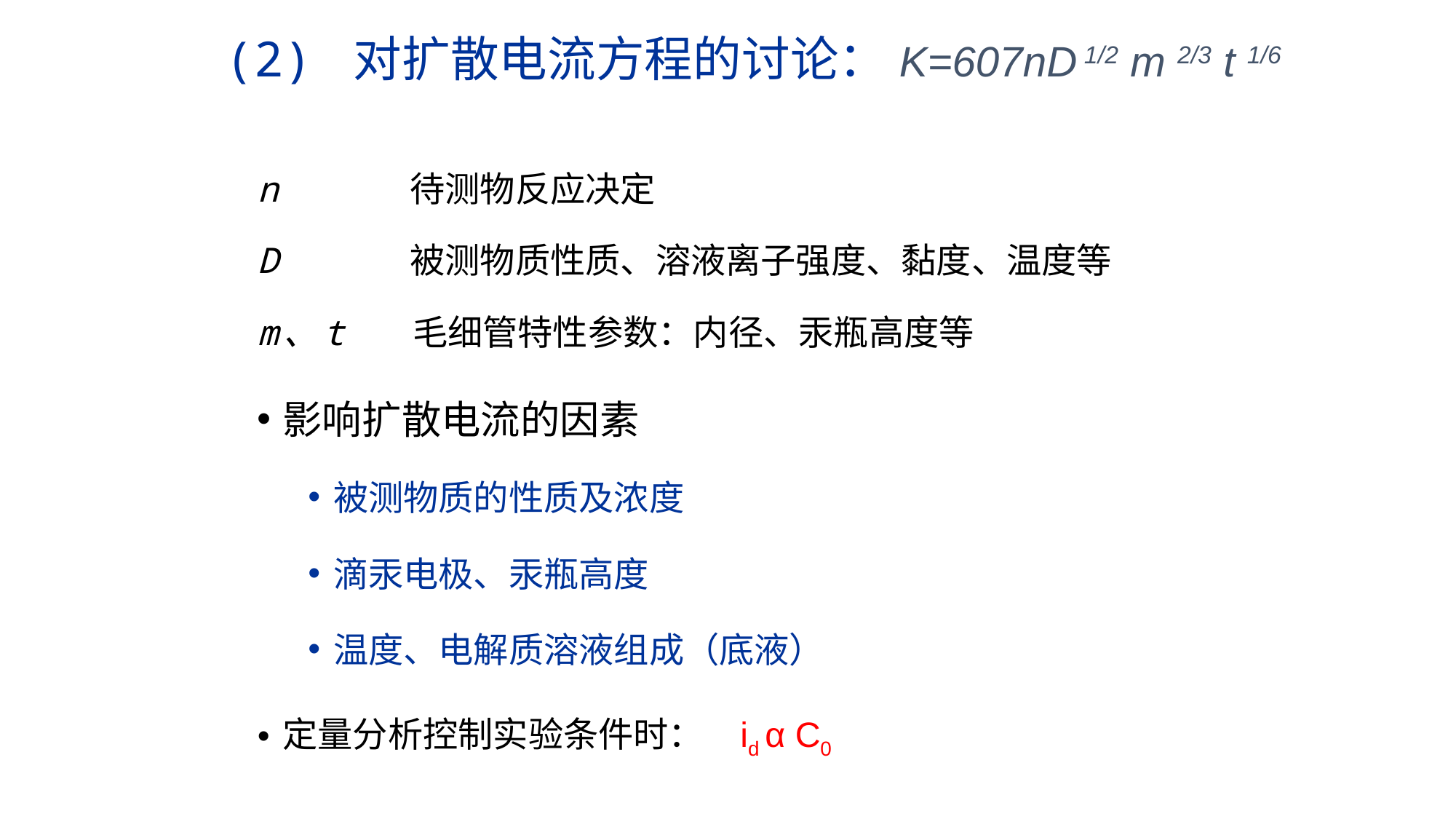

(2) 对扩散电流方程的讨论：K=607nD 1/2 m 2/3 t 1/6

n      待测物反应决定
D      被测物质性质、溶液离子强度、黏度、温度等
m、t   毛细管特性参数：内径、汞瓶高度等
影响扩散电流的因素
被测物质的性质及浓度
滴汞电极、汞瓶高度
温度、电解质溶液组成（底液）
定量分析控制实验条件时：    id α C0